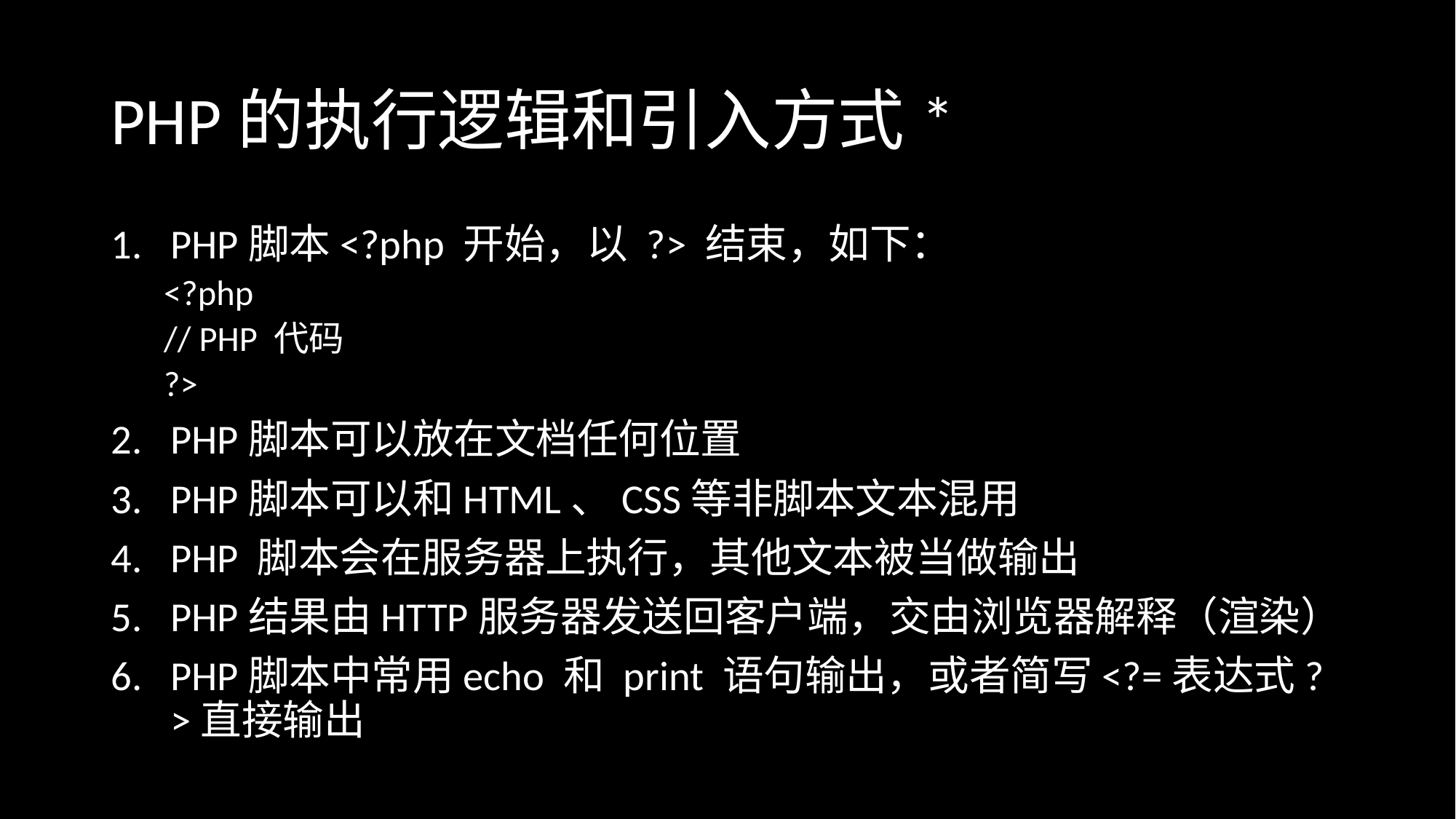

# PHP的执行逻辑和引入方式*
PHP脚本<?php 开始，以 ?> 结束，如下：
<?php
// PHP 代码
?>
PHP脚本可以放在文档任何位置
PHP脚本可以和HTML、CSS等非脚本文本混用
PHP 脚本会在服务器上执行，其他文本被当做输出
PHP结果由HTTP服务器发送回客户端，交由浏览器解释（渲染）
PHP脚本中常用echo 和 print 语句输出，或者简写<?=表达式?>直接输出